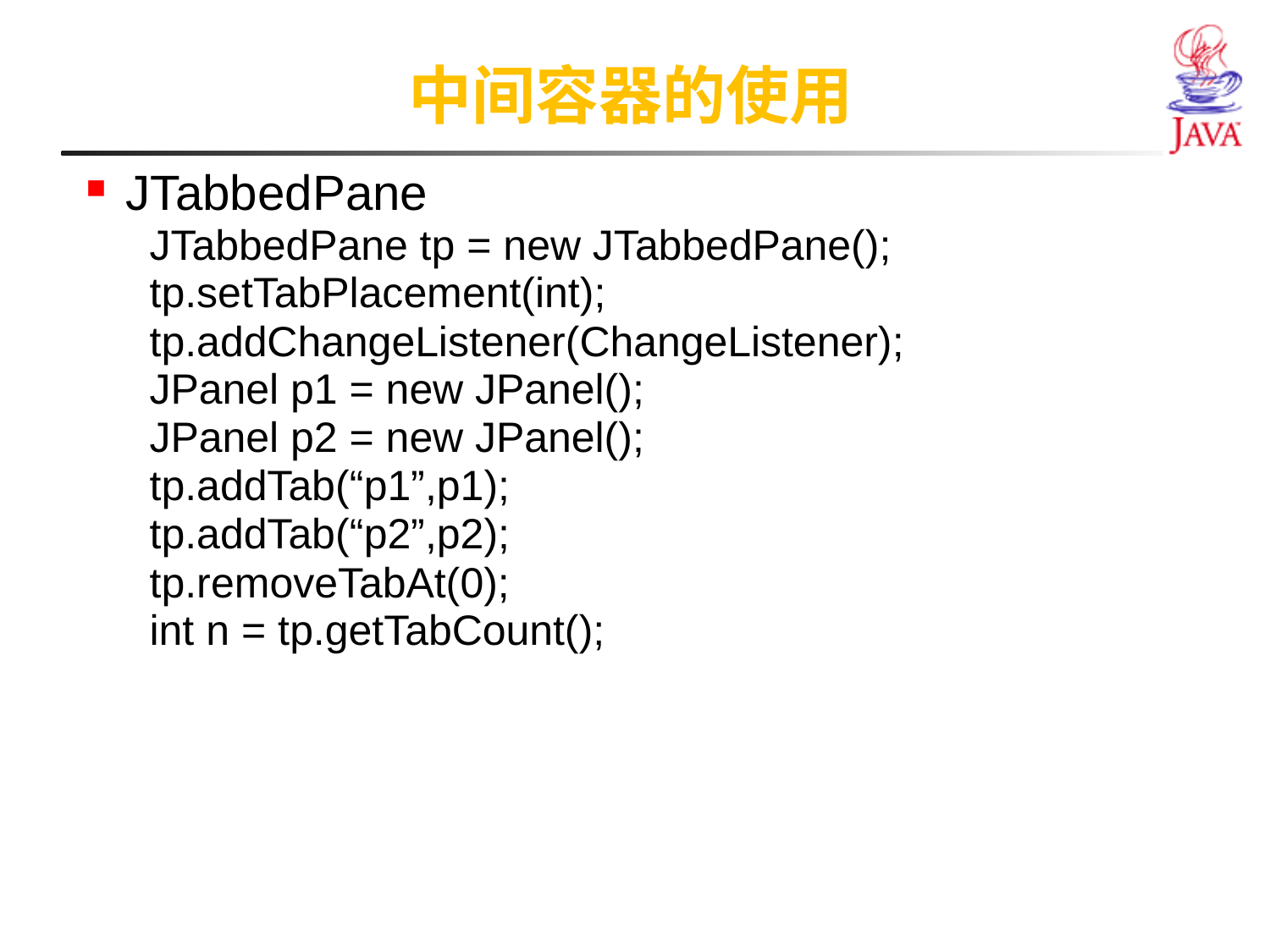

中间容器的使用
JTabbedPane
JTabbedPane tp = new JTabbedPane();
tp.setTabPlacement(int);
tp.addChangeListener(ChangeListener);
JPanel p1 = new JPanel();
JPanel p2 = new JPanel();
tp.addTab(“p1”,p1);
tp.addTab(“p2”,p2);
tp.removeTabAt(0);
int n = tp.getTabCount();